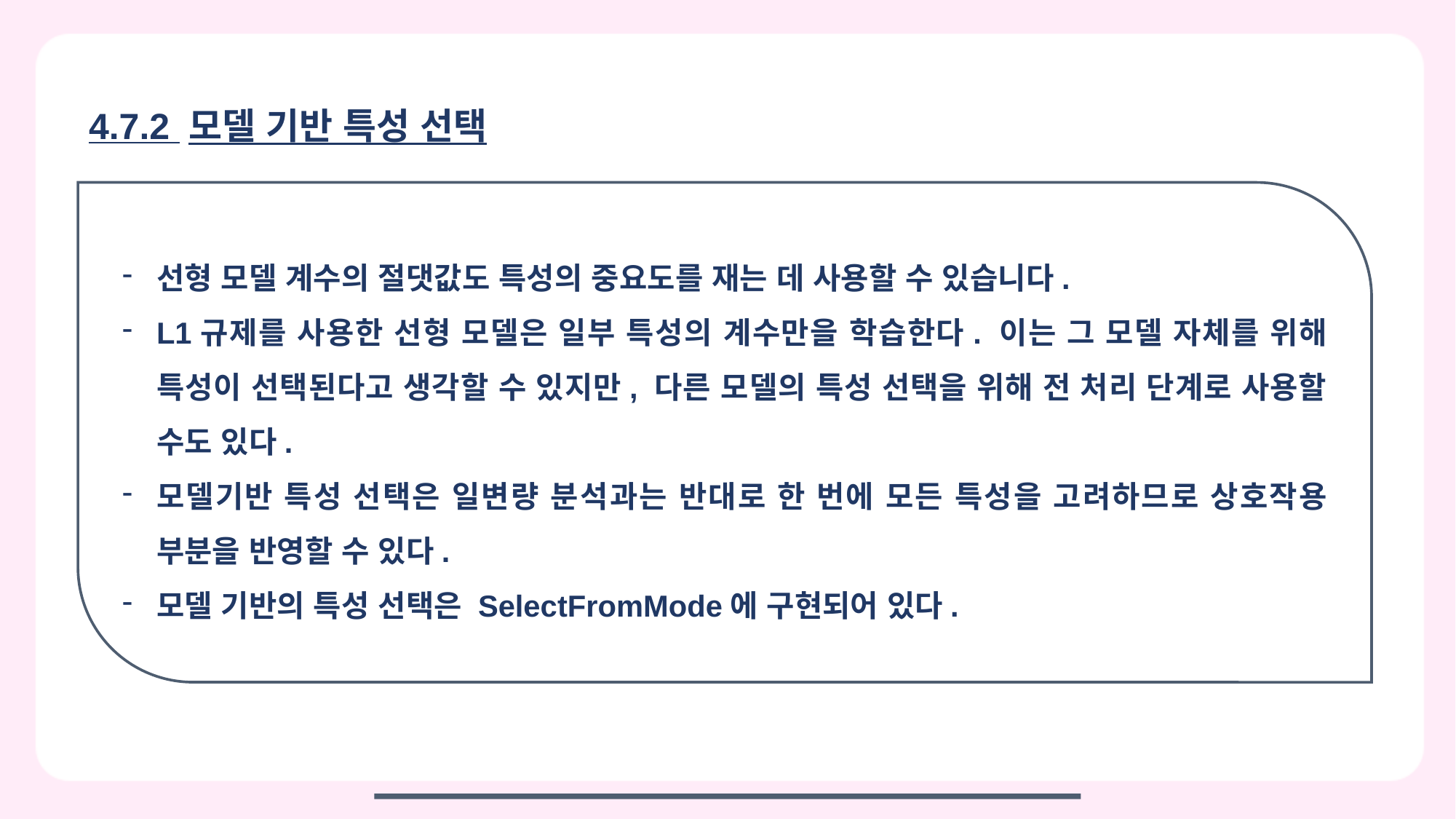

4.7.2 모델 기반 특성 선택
선형 모델 계수의 절댓값도 특성의 중요도를 재는 데 사용할 수 있습니다.
L1규제를 사용한 선형 모델은 일부 특성의 계수만을 학습한다. 이는 그 모델 자체를 위해 특성이 선택된다고 생각할 수 있지만, 다른 모델의 특성 선택을 위해 전 처리 단계로 사용할 수도 있다.
모델기반 특성 선택은 일변량 분석과는 반대로 한 번에 모든 특성을 고려하므로 상호작용 부분을 반영할 수 있다.
모델 기반의 특성 선택은 SelectFromMode에 구현되어 있다.